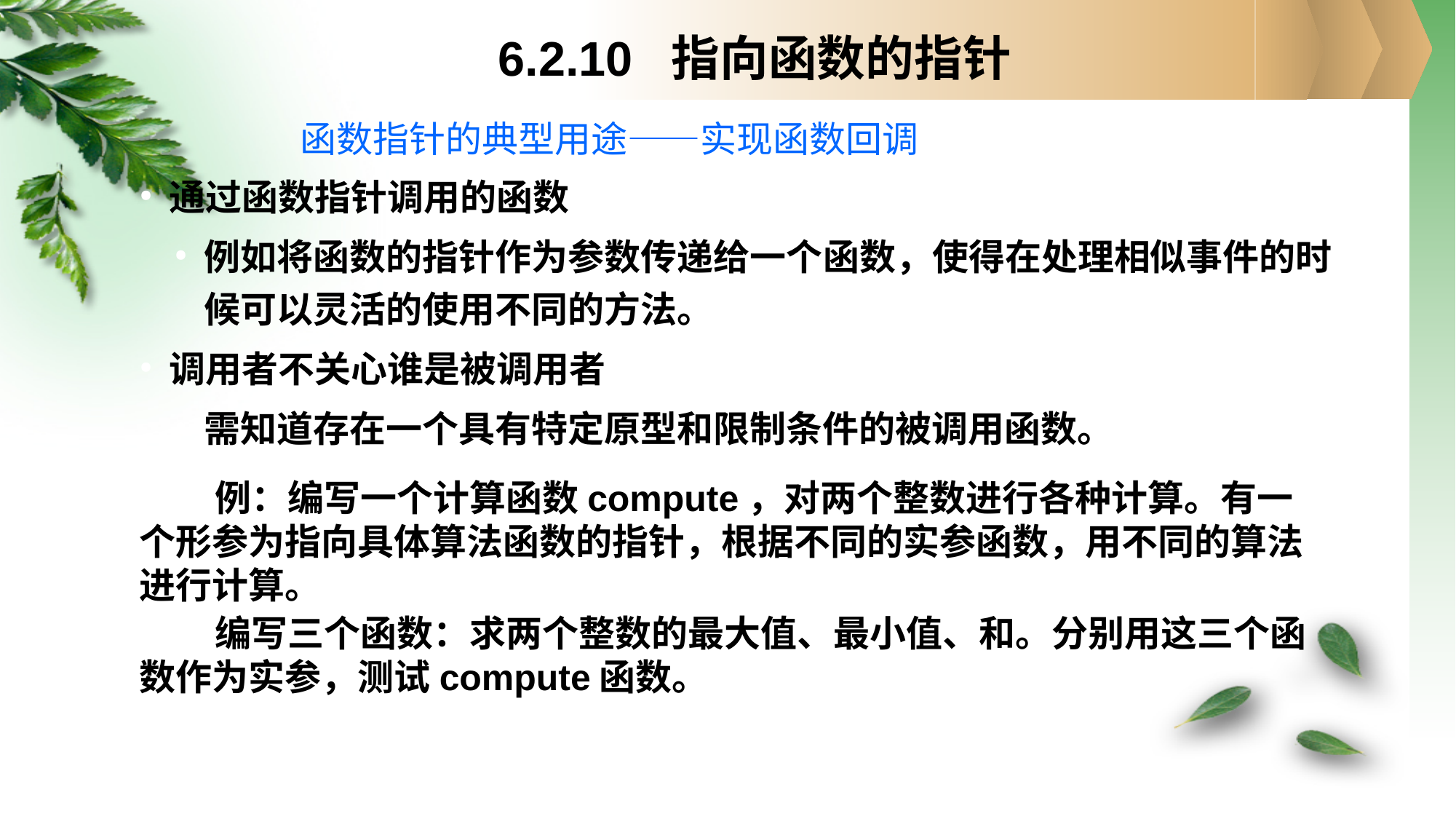

# 6.2.10  指向函数的指针
函数指针的典型用途——实现函数回调
通过函数指针调用的函数
例如将函数的指针作为参数传递给一个函数，使得在处理相似事件的时候可以灵活的使用不同的方法。
调用者不关心谁是被调用者
需知道存在一个具有特定原型和限制条件的被调用函数。
例：编写一个计算函数compute，对两个整数进行各种计算。有一个形参为指向具体算法函数的指针，根据不同的实参函数，用不同的算法进行计算。
编写三个函数：求两个整数的最大值、最小值、和。分别用这三个函数作为实参，测试compute函数。